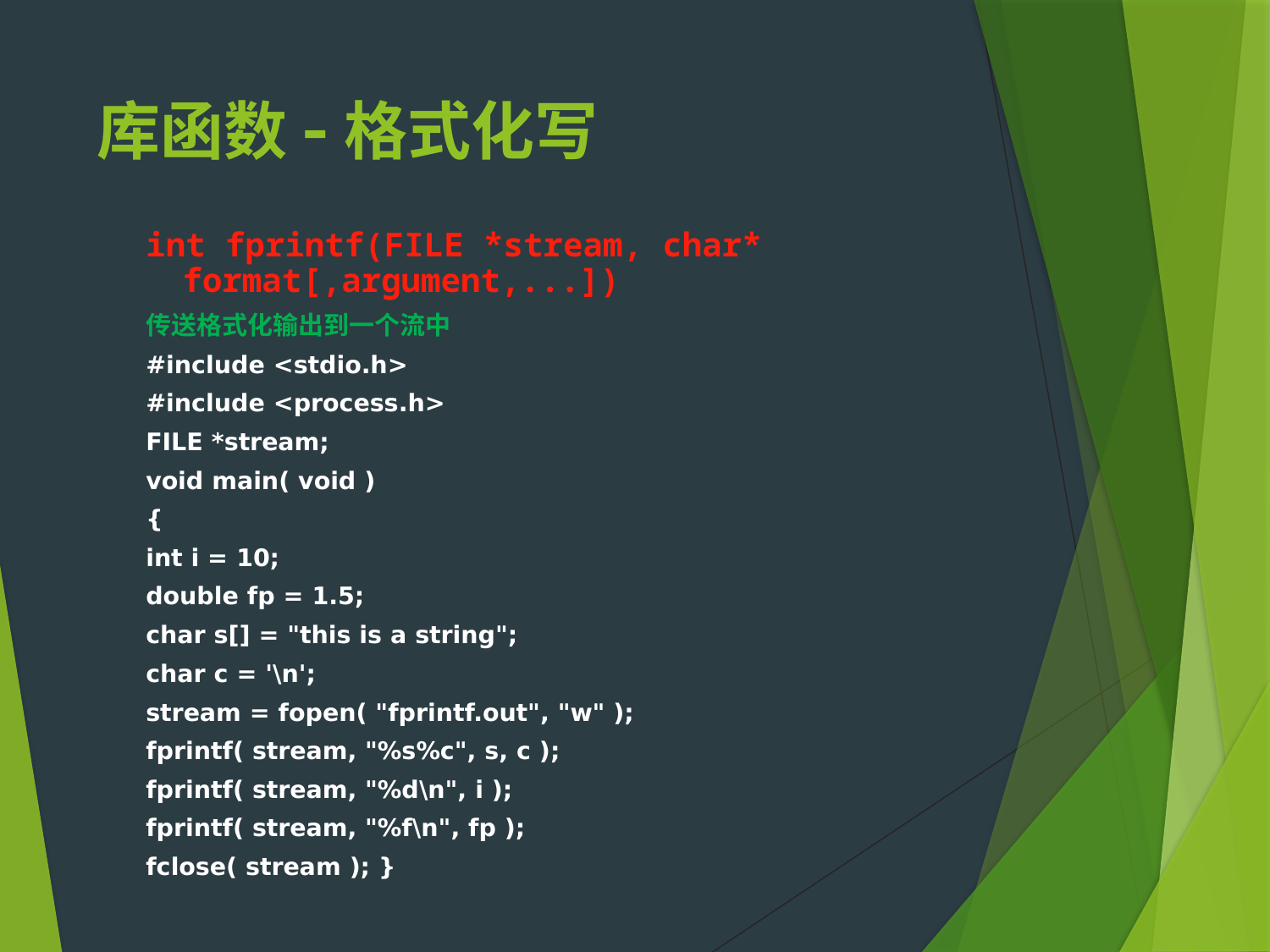

# 库函数-格式化写
int fprintf(FILE *stream, char* format[,argument,...])
传送格式化输出到一个流中
#include <stdio.h>
#include <process.h>
FILE *stream;
void main( void )
{
int i = 10;
double fp = 1.5;
char s[] = "this is a string";
char c = '\n';
stream = fopen( "fprintf.out", "w" );
fprintf( stream, "%s%c", s, c );
fprintf( stream, "%d\n", i );
fprintf( stream, "%f\n", fp );
fclose( stream ); }